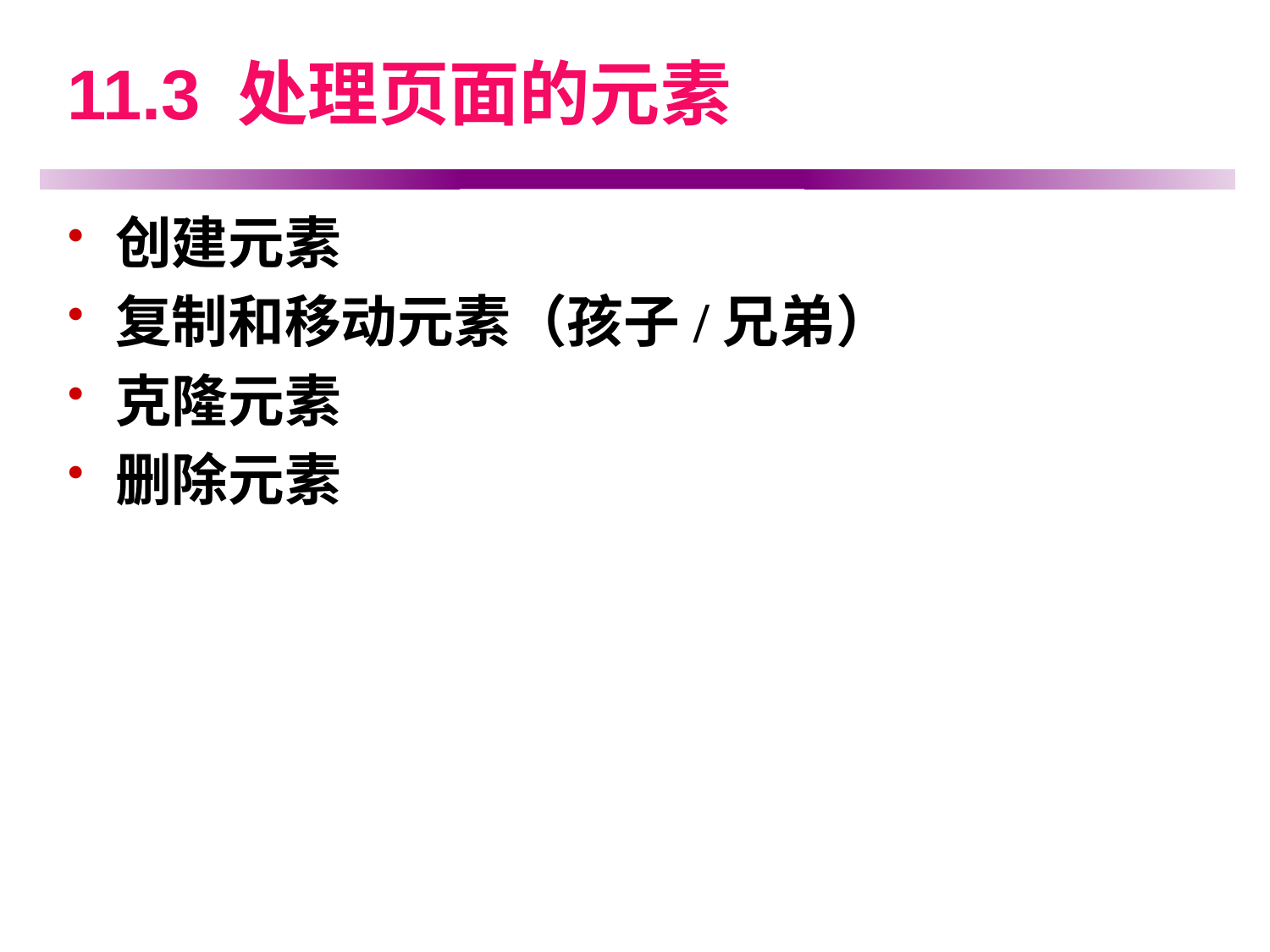

# 11.3 处理页面的元素
创建元素
复制和移动元素（孩子/兄弟）
克隆元素
删除元素